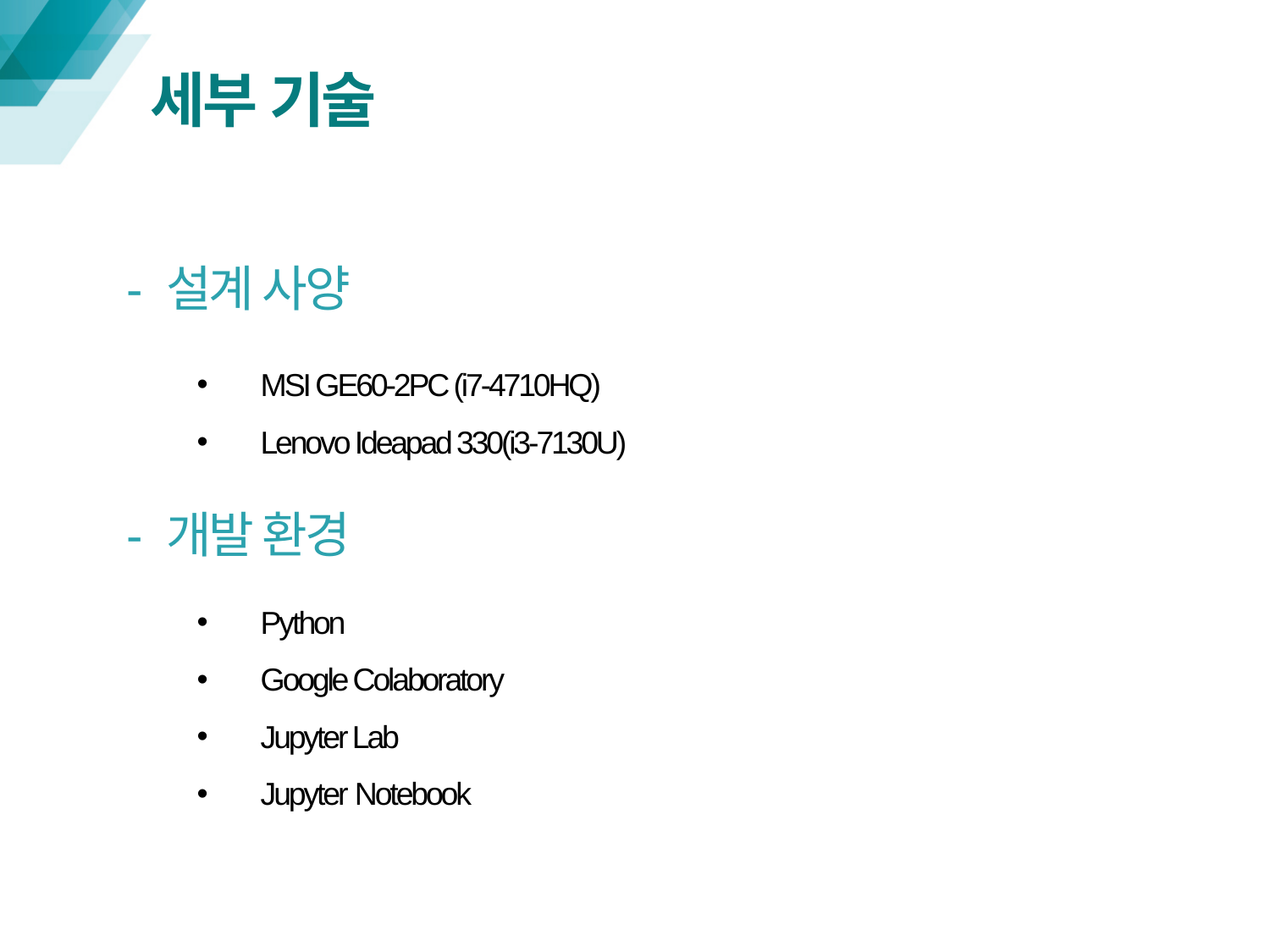

# 세부 기술
- 설계 사양

MSI GE60-2PC (i7-4710HQ)
Lenovo Ideapad 330(i3-7130U)
- 개발 환경

Python
Google Colaboratory
Jupyter Lab
Jupyter Notebook